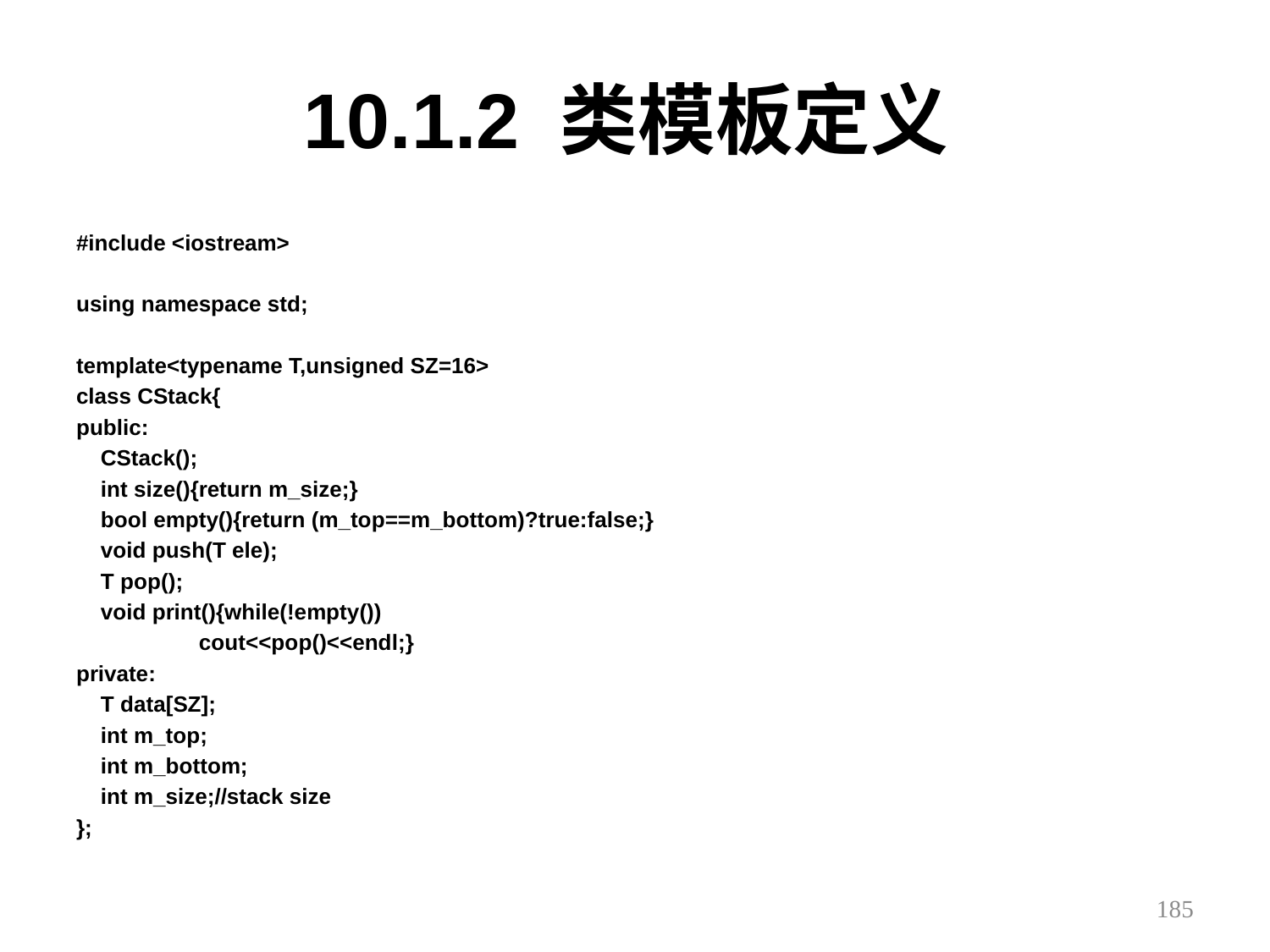

# 10.1.2 类模板定义
#include <iostream>

using namespace std;

template<typename T,unsigned SZ=16>
class CStack{
public:
    CStack();
    int size(){return m_size;}
    bool empty(){return (m_top==m_bottom)?true:false;}
    void push(T ele);
    T pop();
    void print(){while(!empty())
                    cout<<pop()<<endl;}
private:
    T data[SZ];
    int m_top;
    int m_bottom;
    int m_size;//stack size
};
185